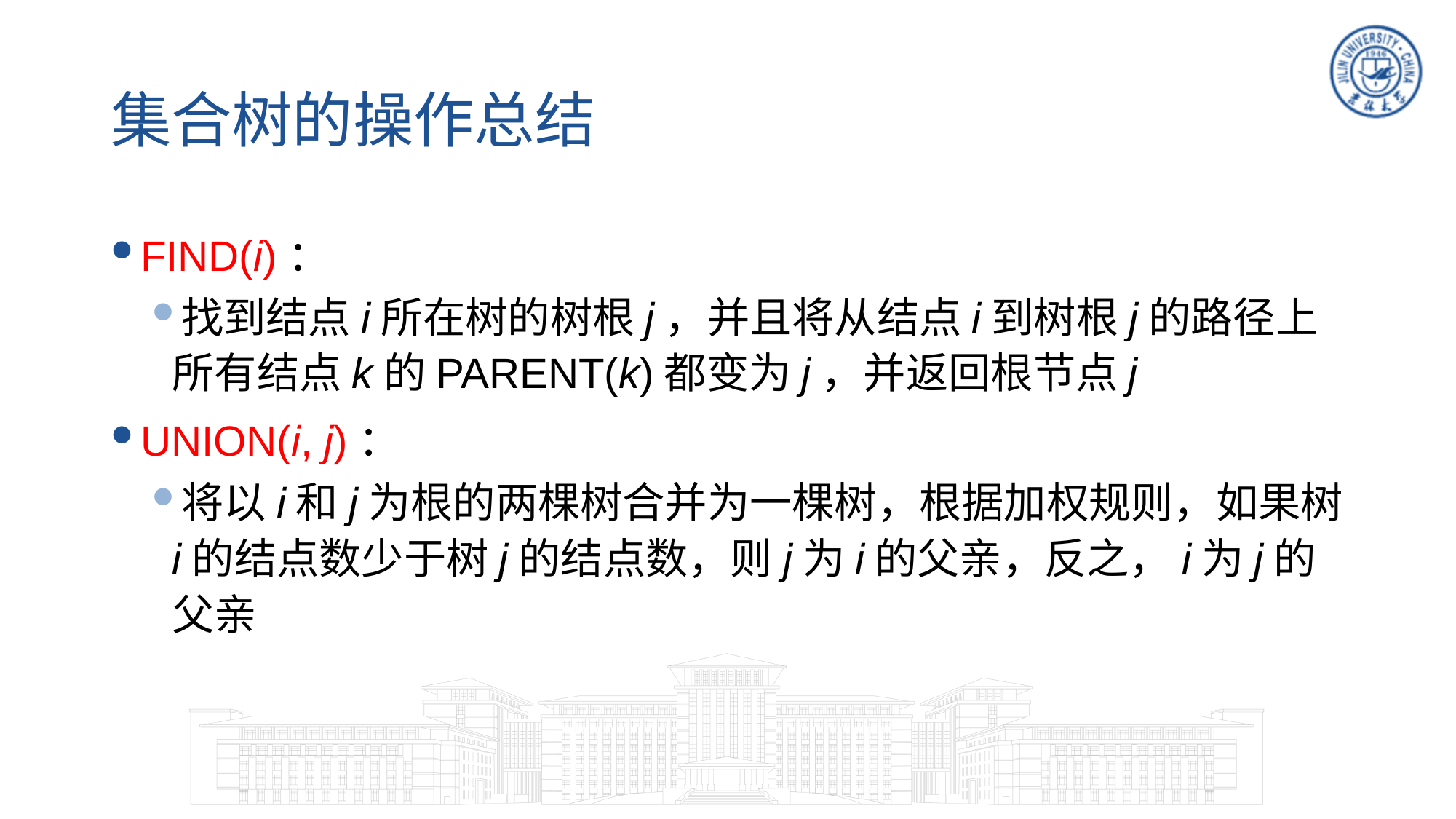

# 集合树的操作总结
FIND(i)：
找到结点i所在树的树根j，并且将从结点i到树根j的路径上所有结点k的PARENT(k)都变为j，并返回根节点j
UNION(i, j)：
将以i和j为根的两棵树合并为一棵树，根据加权规则，如果树i的结点数少于树j的结点数，则j为i的父亲，反之，i为j的父亲

34